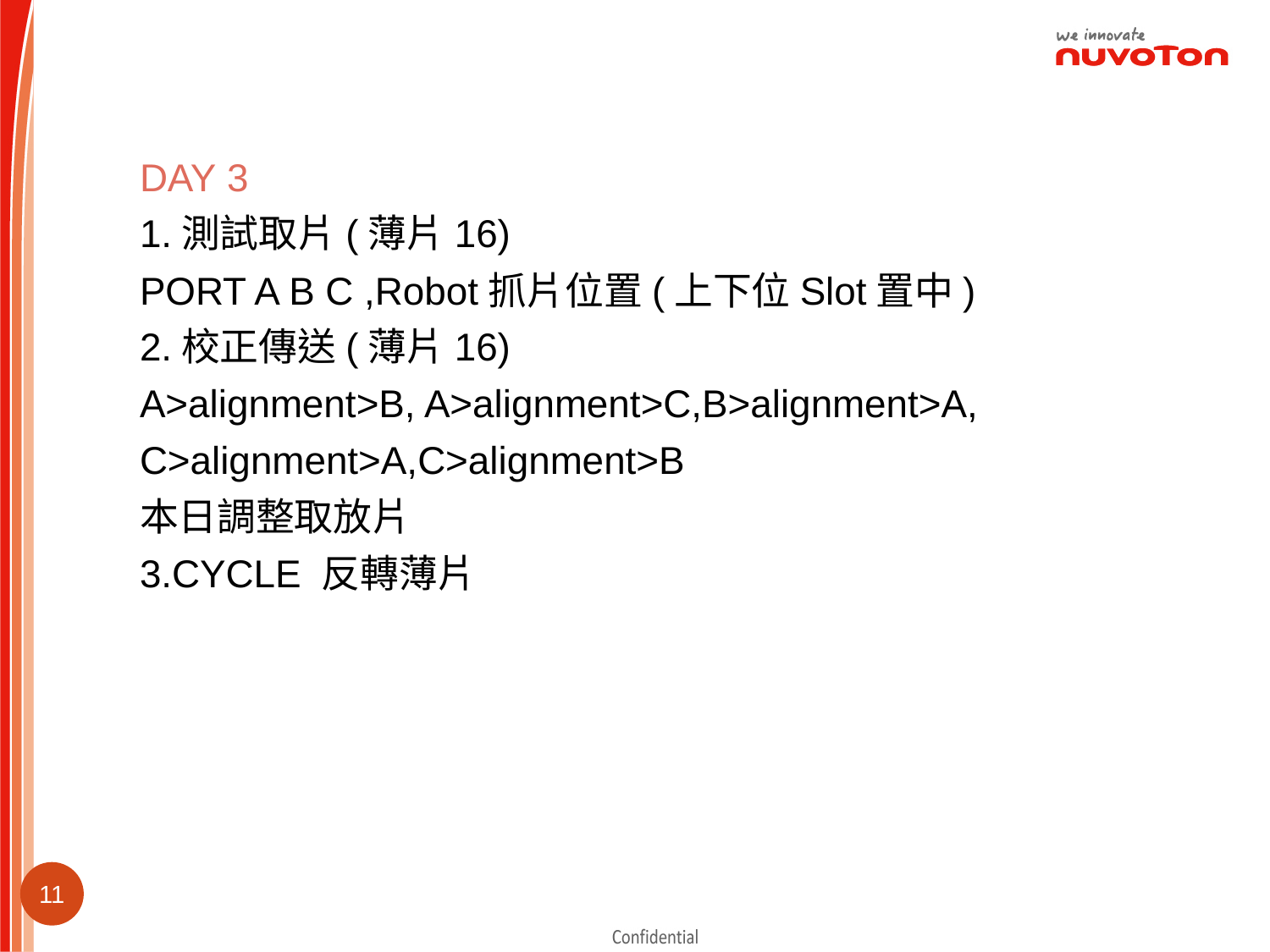

DAY 3
1.測試取片(薄片16)
PORT A B C ,Robot抓片位置(上下位Slot置中)
2.校正傳送(薄片16)
A>alignment>B, A>alignment>C,B>alignment>A,
C>alignment>A,C>alignment>B
本日調整取放片
3.CYCLE 反轉薄片

11